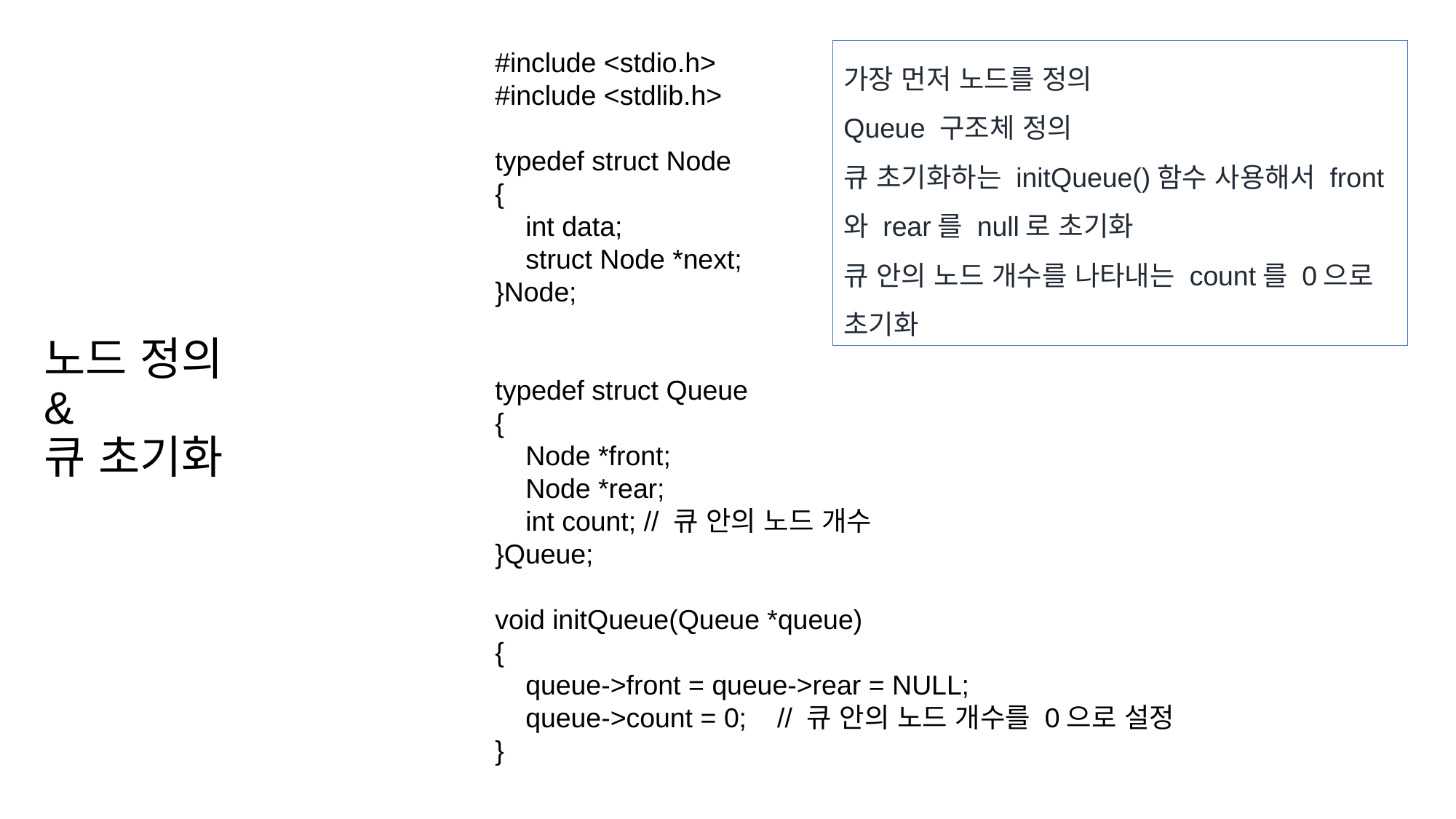

#include <stdio.h>
#include <stdlib.h>

typedef struct Node
{
    int data;
    struct Node *next;
}Node;

typedef struct Queue
{
    Node *front;
    Node *rear;
    int count; // 큐 안의 노드 개수
}Queue;

void initQueue(Queue *queue)
{
    queue->front = queue->rear = NULL;
    queue->count = 0;    // 큐 안의 노드 개수를 0으로 설정
}
가장 먼저 노드를 정의
Queue 구조체 정의
큐 초기화하는 initQueue()함수 사용해서 front와 rear를 null로 초기화
큐 안의 노드 개수를 나타내는 count를 0으로 초기화
# 노드 정의 & 큐 초기화